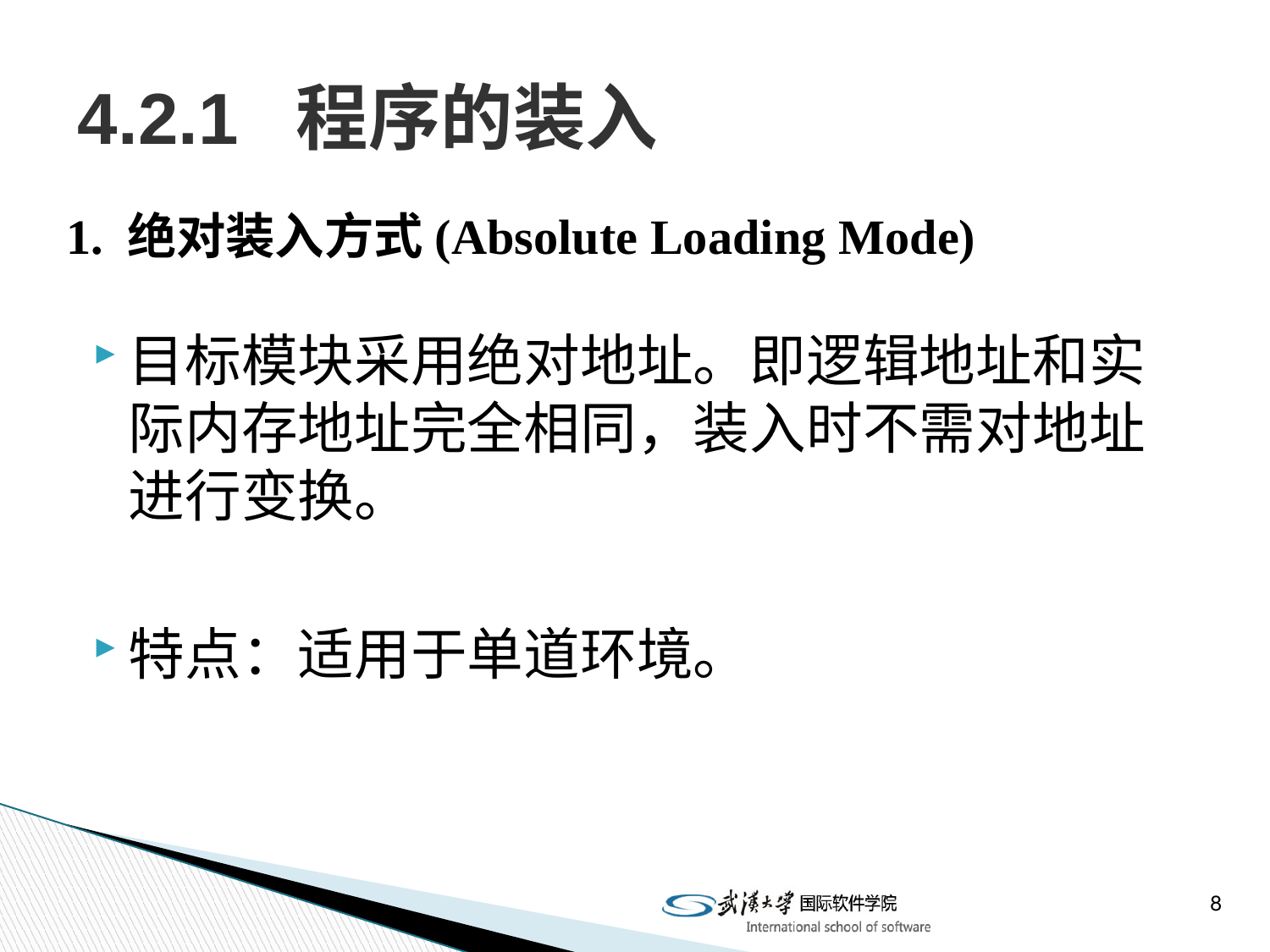

# 4.2.1  程序的装入
1. 绝对装入方式(Absolute Loading Mode)
目标模块采用绝对地址。即逻辑地址和实际内存地址完全相同，装入时不需对地址进行变换。

特点：适用于单道环境。